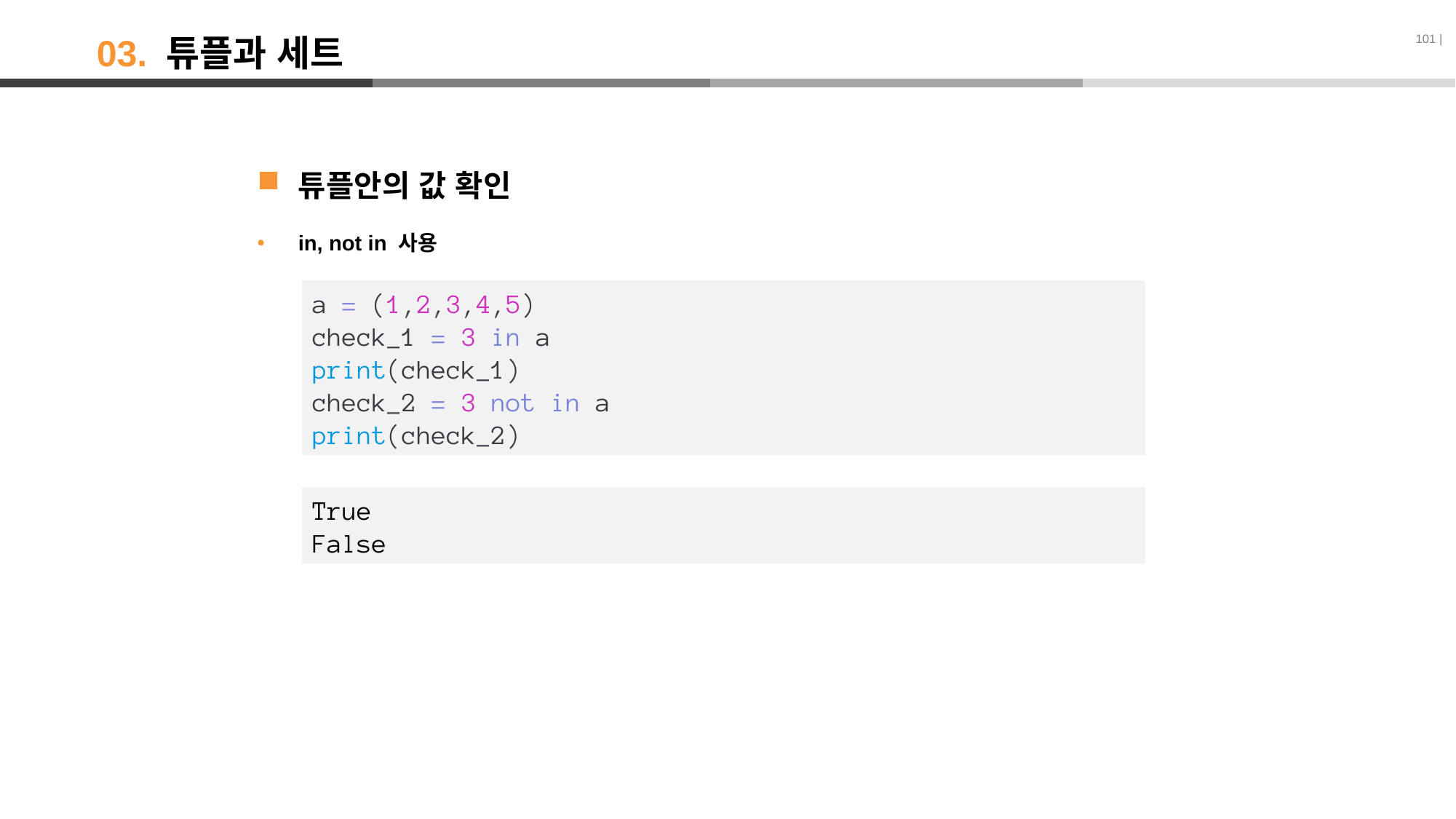

101 |
# 03. 튜플과 세트
튜플안의 값 확인
in, not in 사용
a = (1,2,3,4,5)
check_1 = 3 in a
print(check_1)
check_2 = 3 not in a
print(check_2)
True
False